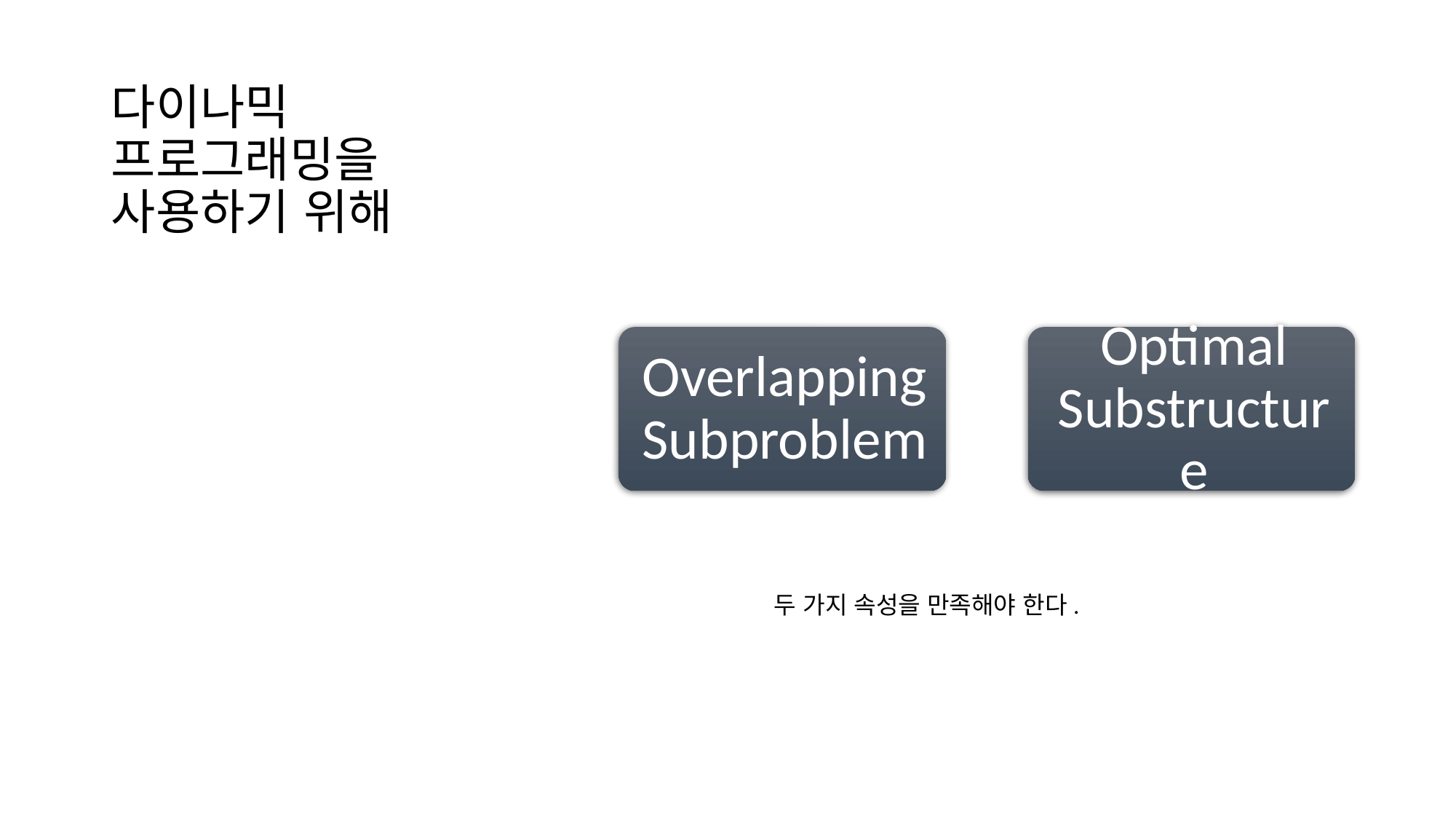

# 다이나믹 프로그래밍을 사용하기 위해
Overlapping Subproblem
Optimal Substructure
두 가지 속성을 만족해야 한다.